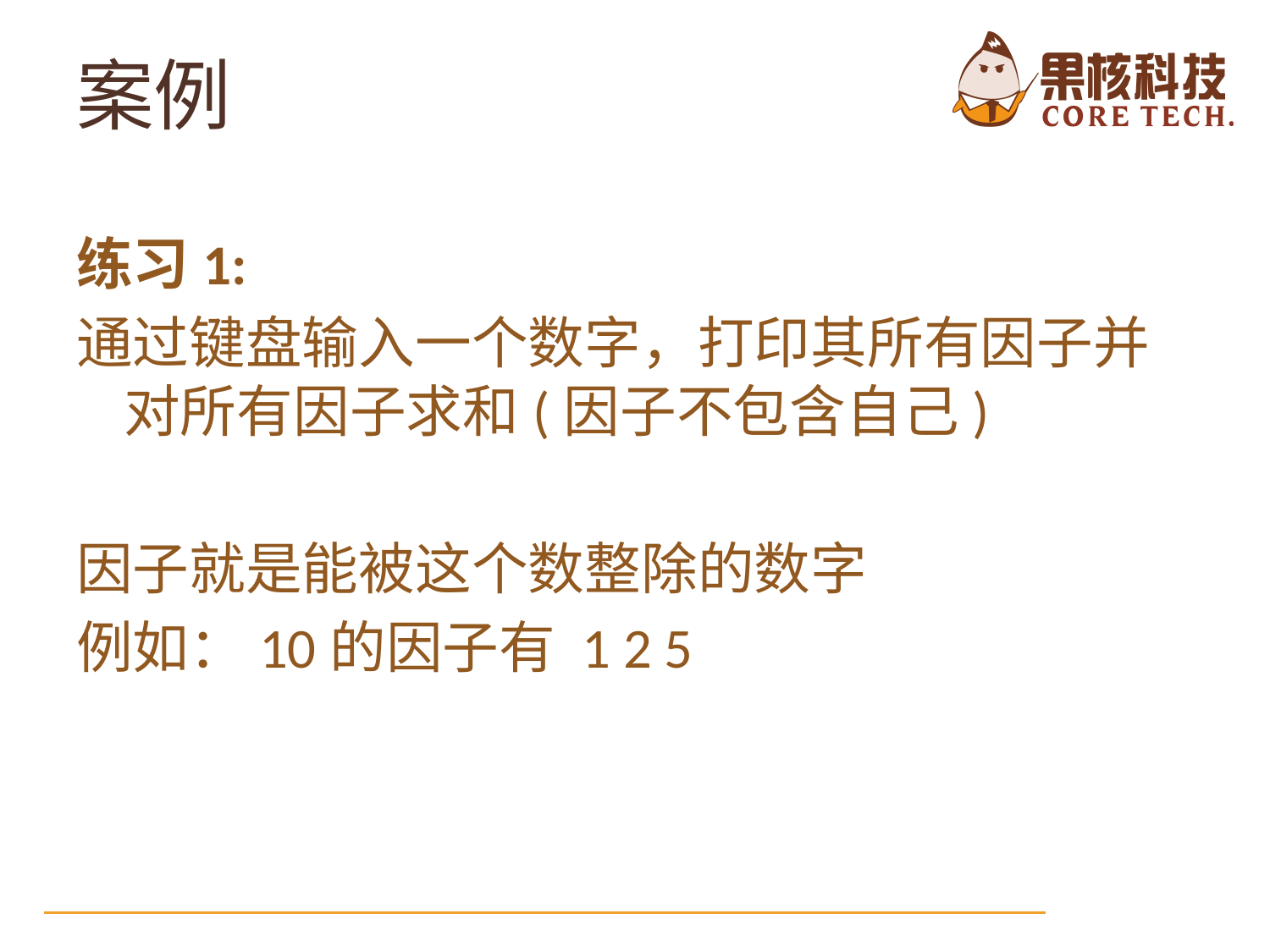

案例
练习1:
通过键盘输入一个数字，打印其所有因子并对所有因子求和(因子不包含自己)

因子就是能被这个数整除的数字
例如：10的因子有 1 2 5